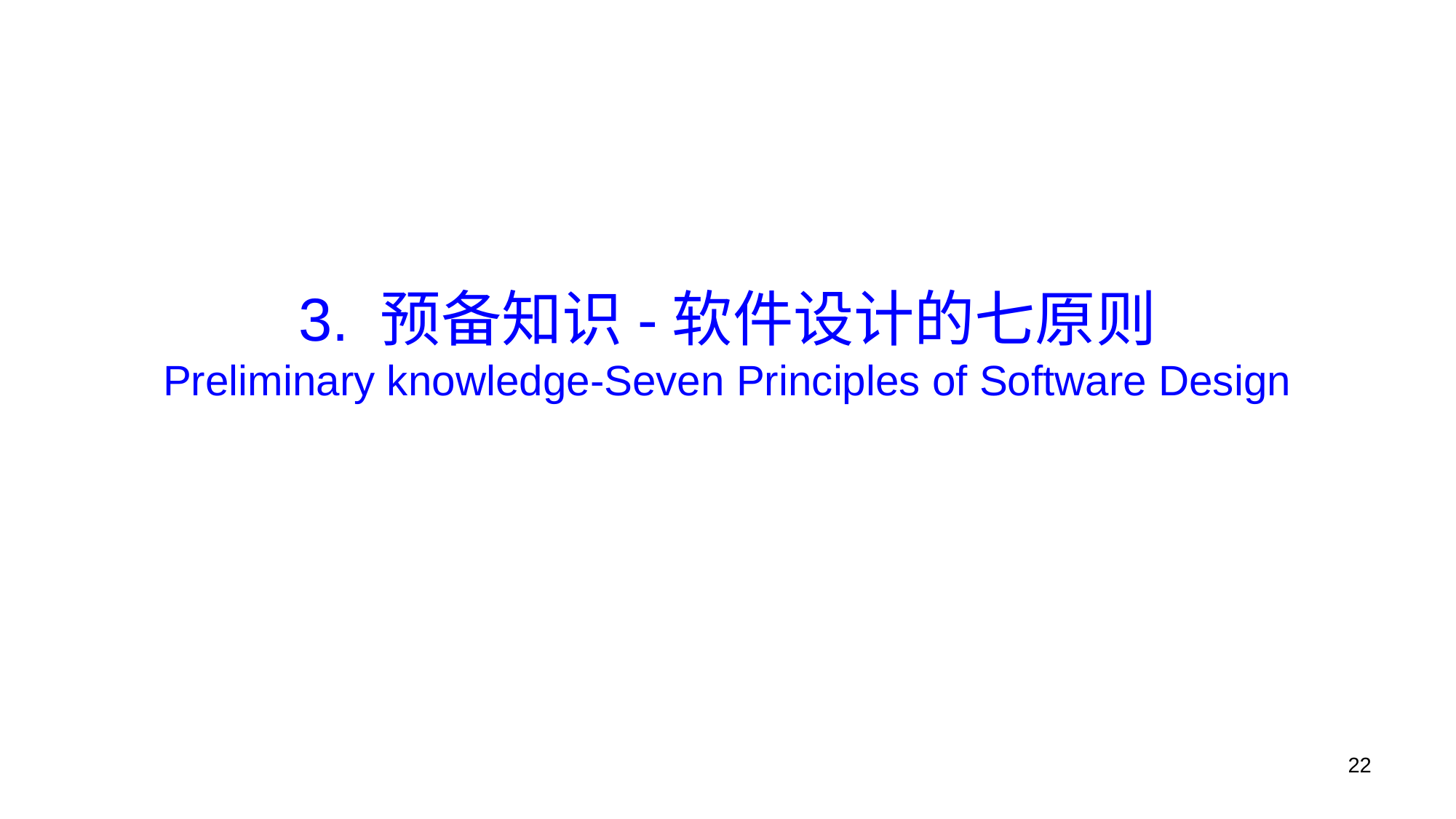

# 3. 预备知识-软件设计的七原则 Preliminary knowledge-Seven Principles of Software Design

22